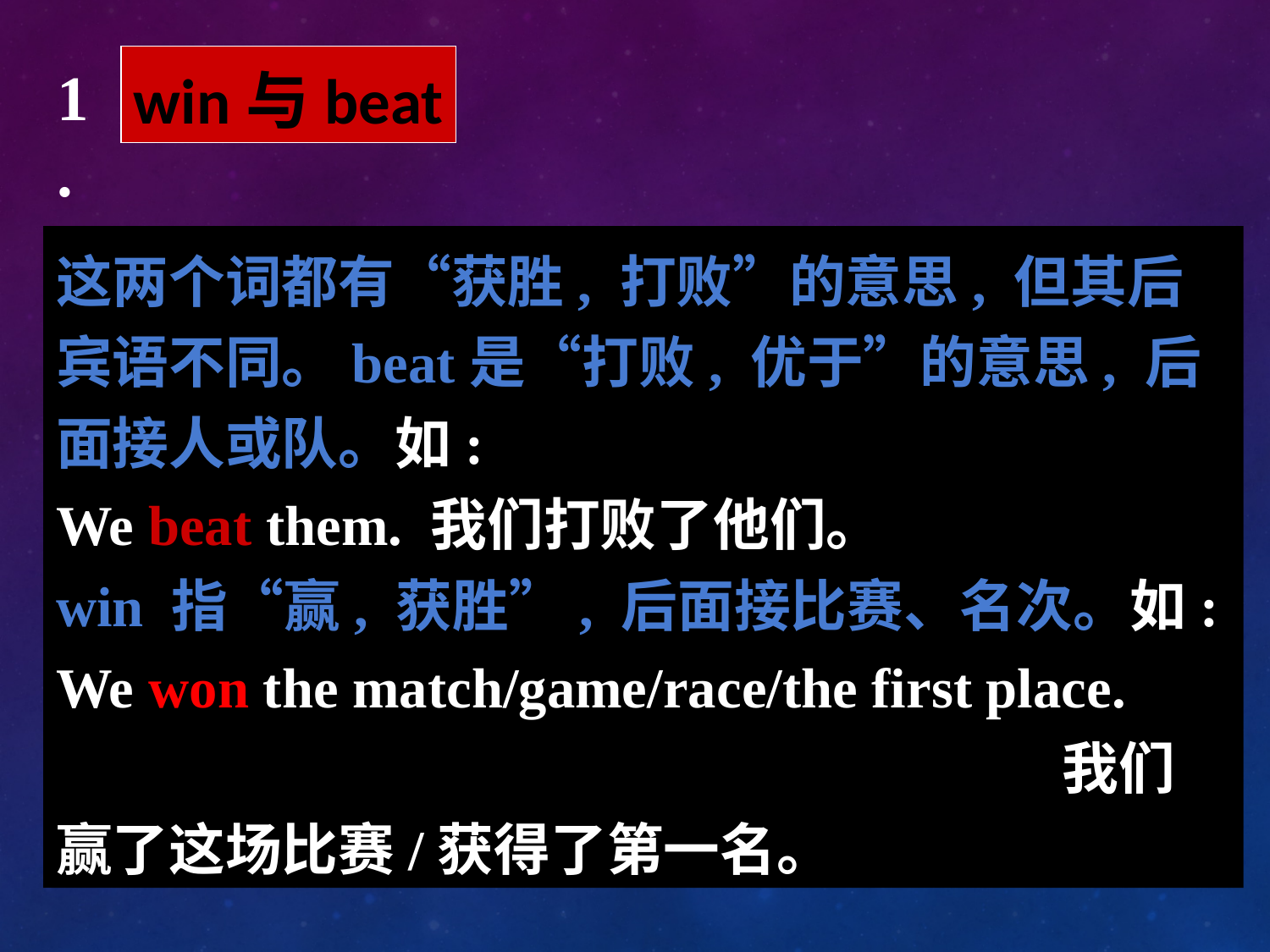

win与beat
1.
这两个词都有“获胜, 打败”的意思, 但其后宾语不同。beat是“打败, 优于”的意思, 后面接人或队。如:
We beat them. 我们打败了他们。
win 指“赢, 获胜”, 后面接比赛、名次。如:
We won the match/game/race/the first place.                                                                              我们赢了这场比赛/获得了第一名。